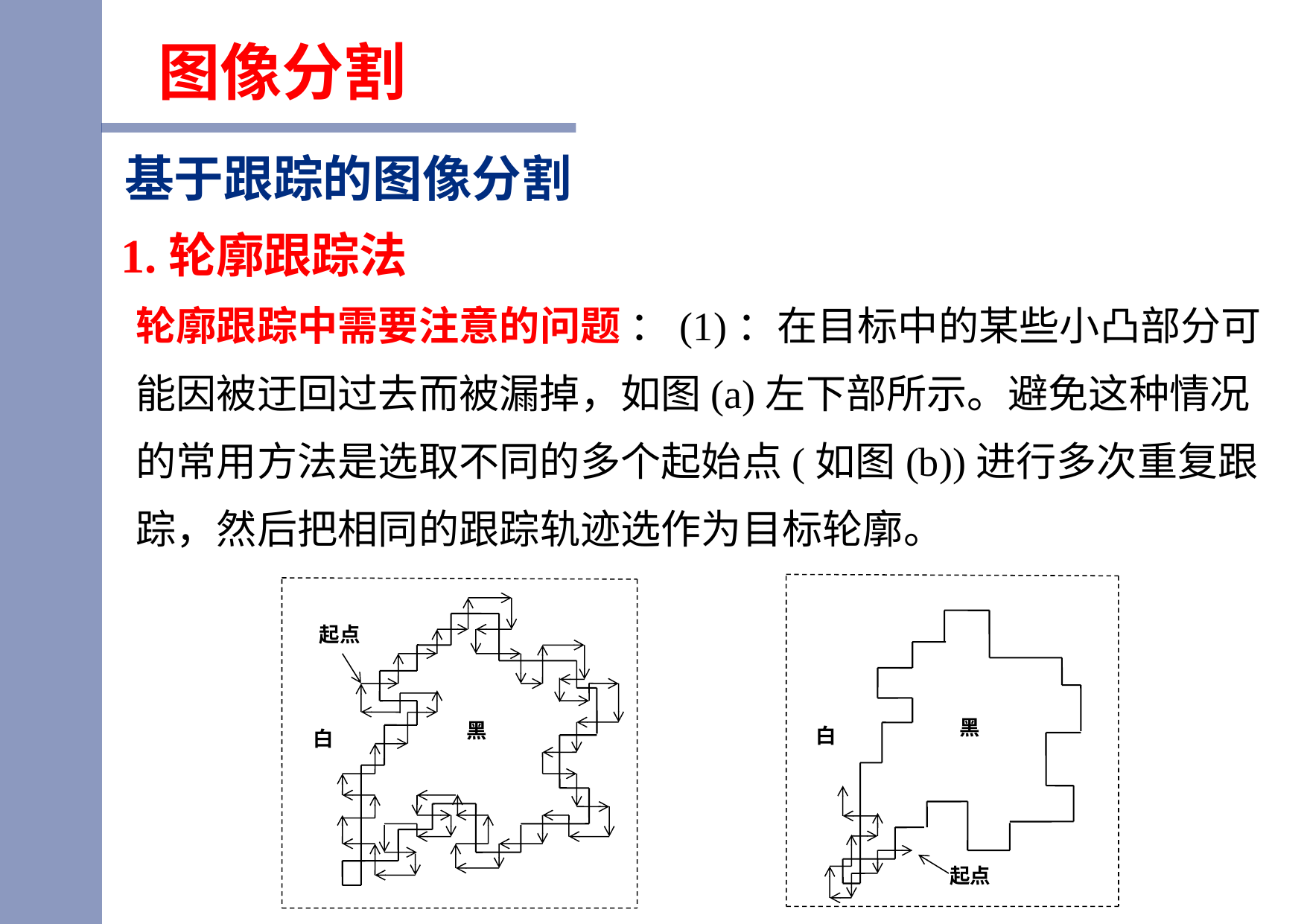

图像分割
基于跟踪的图像分割
1.轮廓跟踪法
轮廓跟踪中需要注意的问题 ：(1)：在目标中的某些小凸部分可能因被迂回过去而被漏掉，如图(a)左下部所示。避免这种情况的常用方法是选取不同的多个起始点(如图(b))进行多次重复跟踪，然后把相同的跟踪轨迹选作为目标轮廓。

黑
白

起点

起点

黑
白